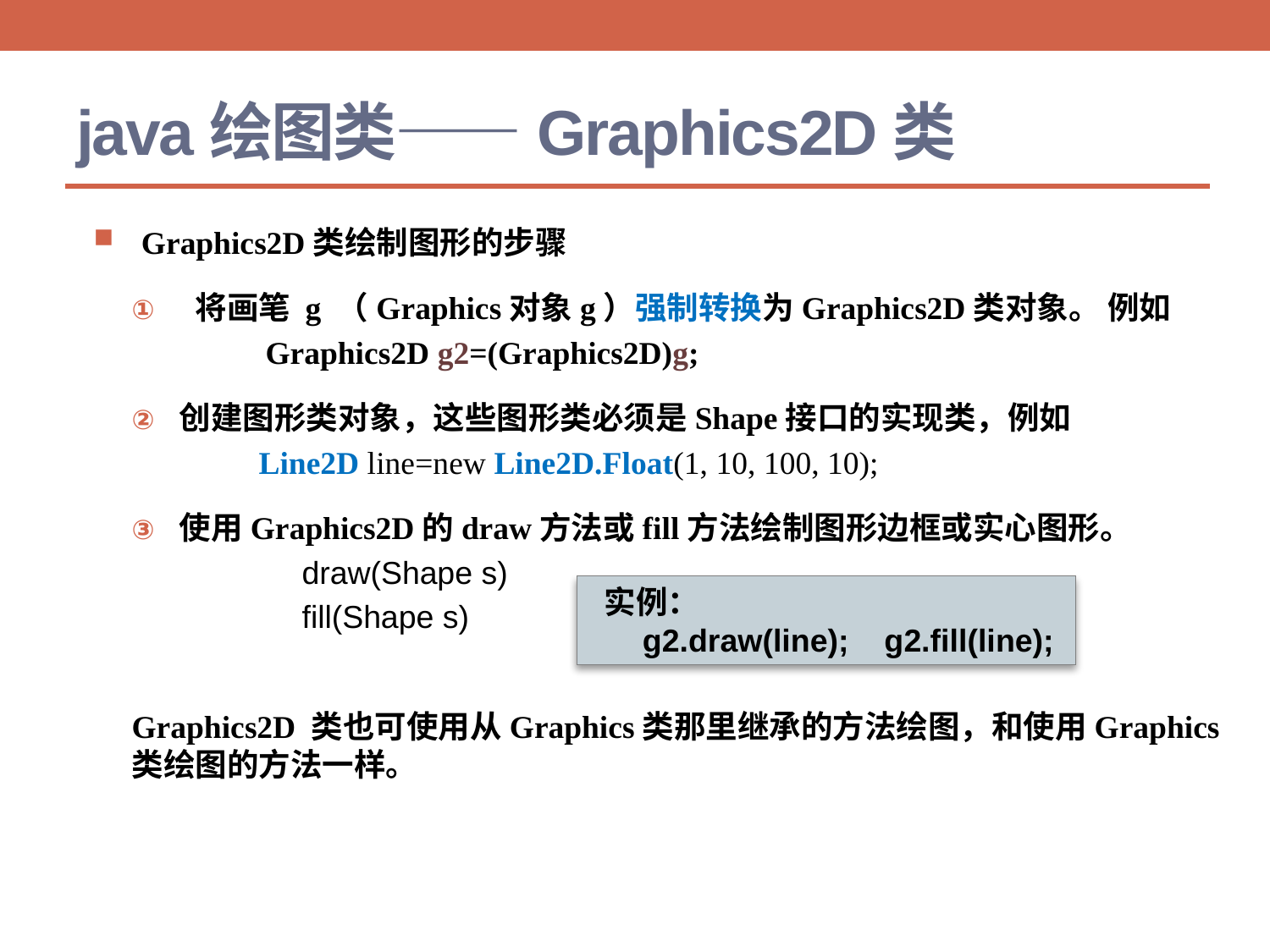

# java绘图类——Graphics2D类
Graphics2D类绘制图形的步骤
将画笔 g （Graphics对象g）强制转换为Graphics2D类对象。 例如
    Graphics2D g2=(Graphics2D)g;
创建图形类对象，这些图形类必须是Shape接口的实现类，例如
Line2D line=new Line2D.Float(1, 10, 100, 10);
使用Graphics2D的draw方法或fill方法绘制图形边框或实心图形。
  draw(Shape s)
  fill(Shape s)

Graphics2D 类也可使用从Graphics类那里继承的方法绘图，和使用Graphics类绘图的方法一样。
 实例：
      g2.draw(line);    g2.fill(line);